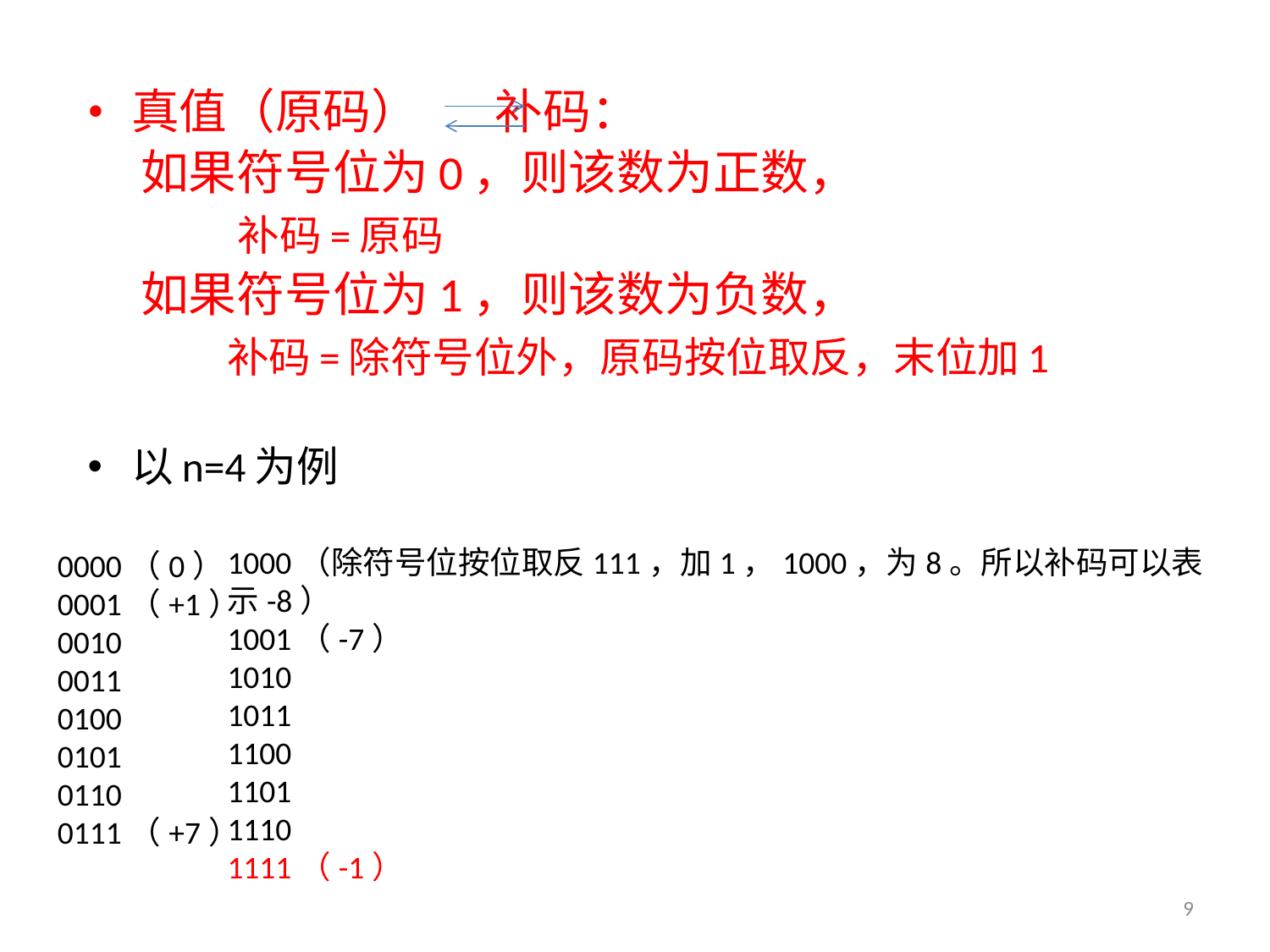

真值（原码）       补码：
    如果符号位为0，则该数为正数，
             补码=原码
    如果符号位为1，则该数为负数，
            补码=除符号位外，原码按位取反，末位加1

以n=4为例

0000（0）
0001（+1）
0010
0011
0100
0101
0110
0111（+7）
1000（除符号位按位取反111，加1，1000，为8。所以补码可以表示-8）
1001（-7）
1010
1011
1100
1101
1110
1111（-1）
9